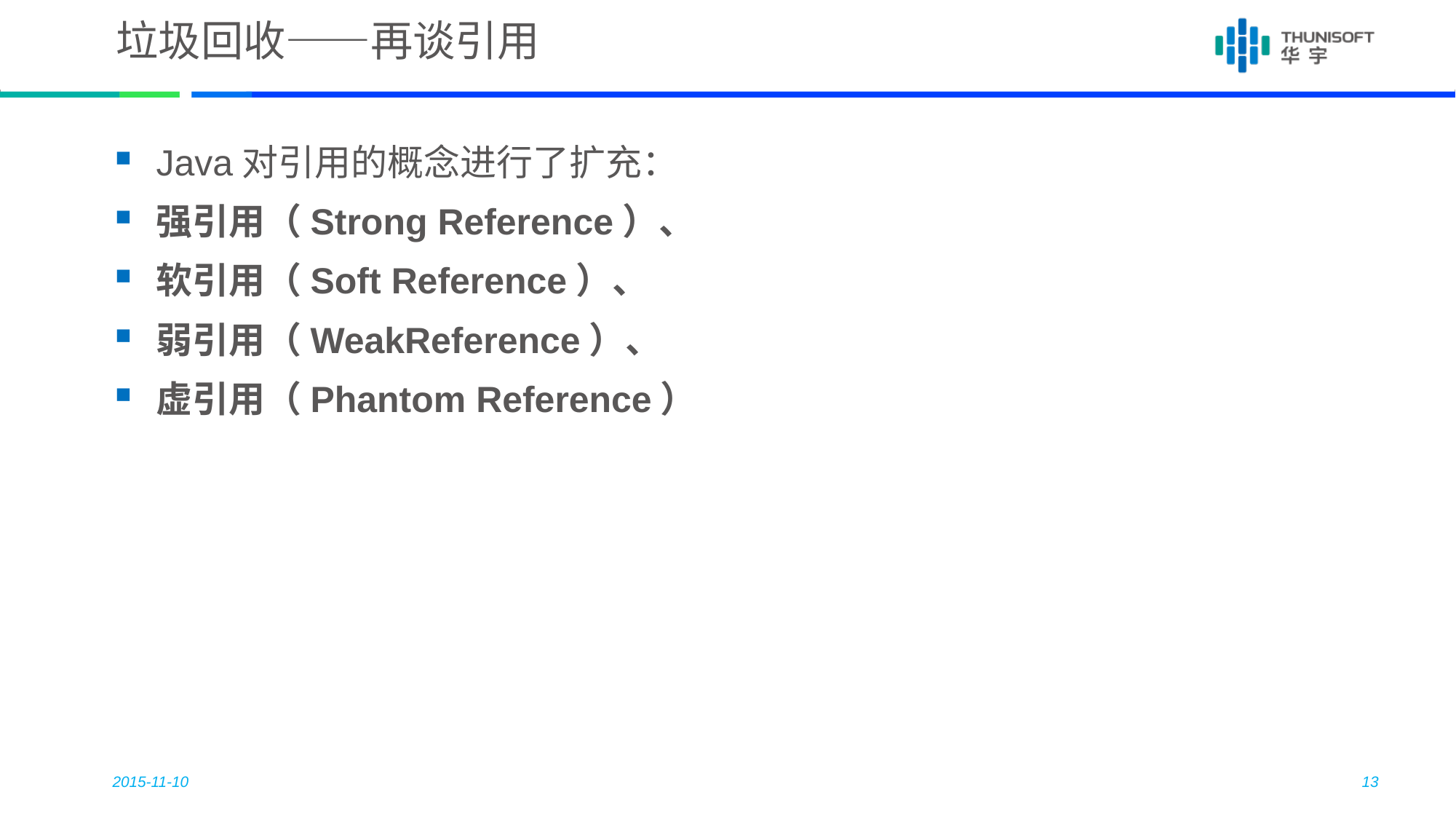

# 垃圾回收——再谈引用
Java对引用的概念进行了扩充：
强引用（Strong Reference）、
软引用（Soft Reference）、
弱引用（WeakReference）、
虚引用（Phantom Reference）
2015-11-10
13